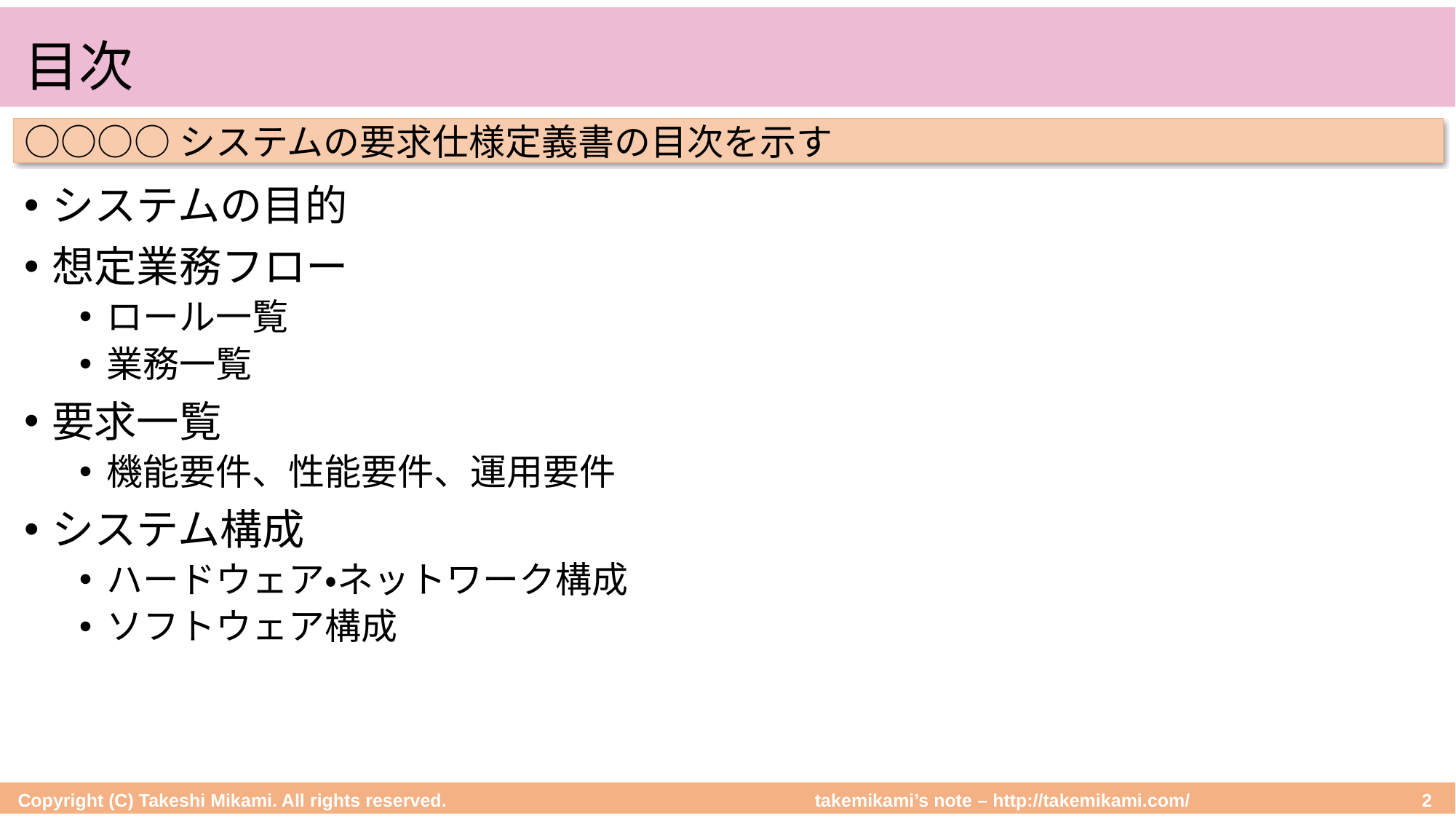

# 目次
○○○○システムの要求仕様定義書の目次を示す
システムの目的
想定業務フロー
ロール一覧
業務一覧
要求一覧
機能要件、性能要件、運用要件
システム構成
ハードウェア・ネットワーク構成
ソフトウェア構成
Copyright (C) Takeshi Mikami. All rights reserved.
2